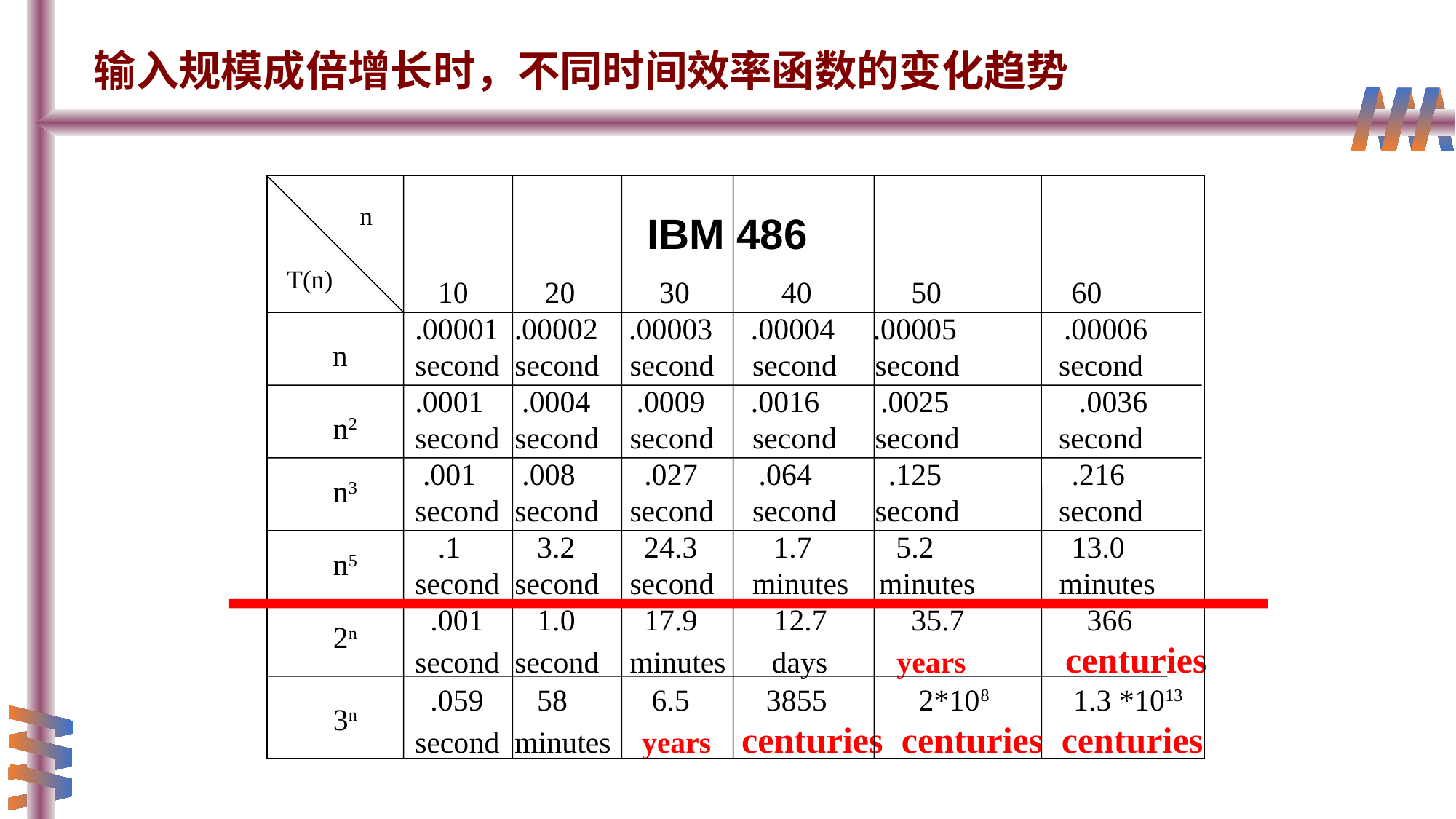

输入规模成倍增长时，不同时间效率函数的变化趋势

n
IBM 486
T(n)
   10          20           30            40             50                 60
.00001  .00002    .00003     .00004     .00005              .00006
second  second    second     second     second             second
.0001     .0004      .0009      .0016        .0025                 .0036
second  second    second     second     second             second
 .001      .008         .027        .064          .125                 .216
second  second    second     second     second             second
   .1          3.2         24.3          1.7           5.2                  13.0
second  second    second     minutes    minutes           minutes
  .001       1.0         17.9          12.7           35.7                366
second  second    minutes      days         years             centuries
  .059       58           6.5          3855            2*108           1.3 *1013
second  minutes    years    centuries  centuries  centuries

n

n2

n3

n5

2n

3n